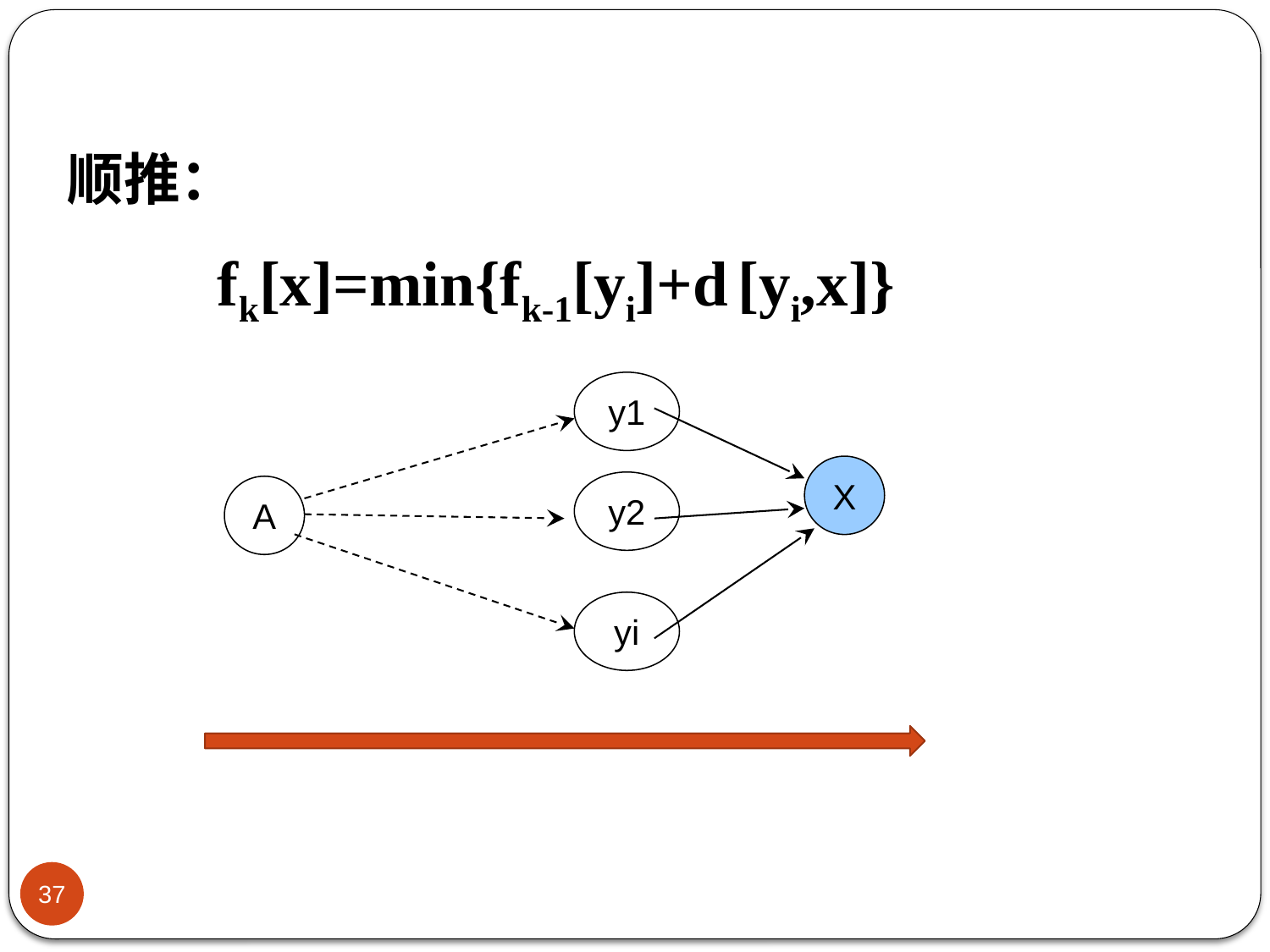

顺推：
F[x]:起点到x最短距离。目标是f5[E]
fk[x]=min{fk-1[yi]+d [yi,x]}
y1

X
y2
A

yi

37